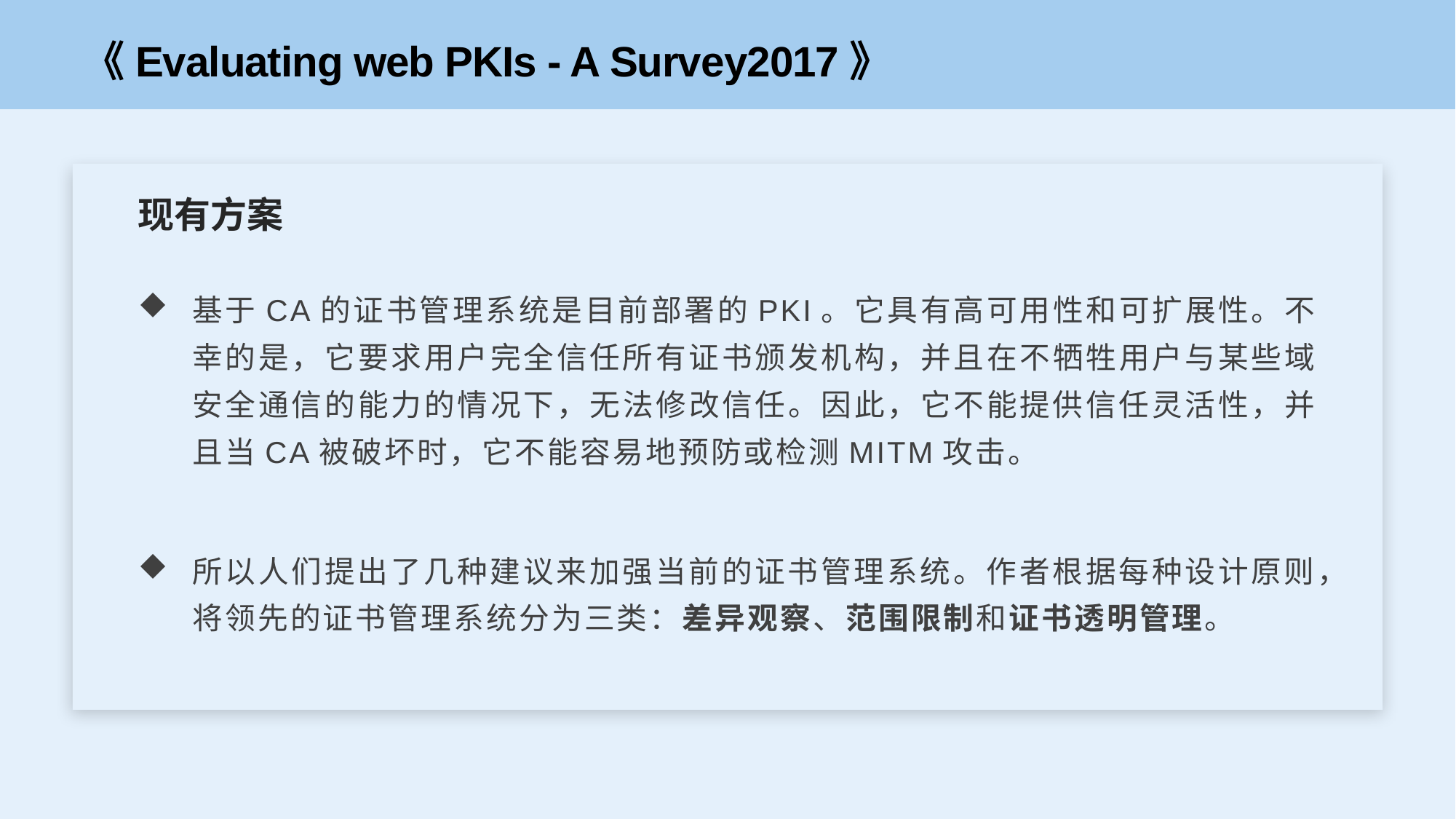

《Evaluating web PKIs - A Survey2017》

现有方案
基于CA的证书管理系统是目前部署的PKI。它具有高可用性和可扩展性。不幸的是，它要求用户完全信任所有证书颁发机构，并且在不牺牲用户与某些域安全通信的能力的情况下，无法修改信任。因此，它不能提供信任灵活性，并且当CA被破坏时，它不能容易地预防或检测MITM攻击。

所以人们提出了几种建议来加强当前的证书管理系统。作者根据每种设计原则，将领先的证书管理系统分为三类：差异观察、范围限制和证书透明管理。